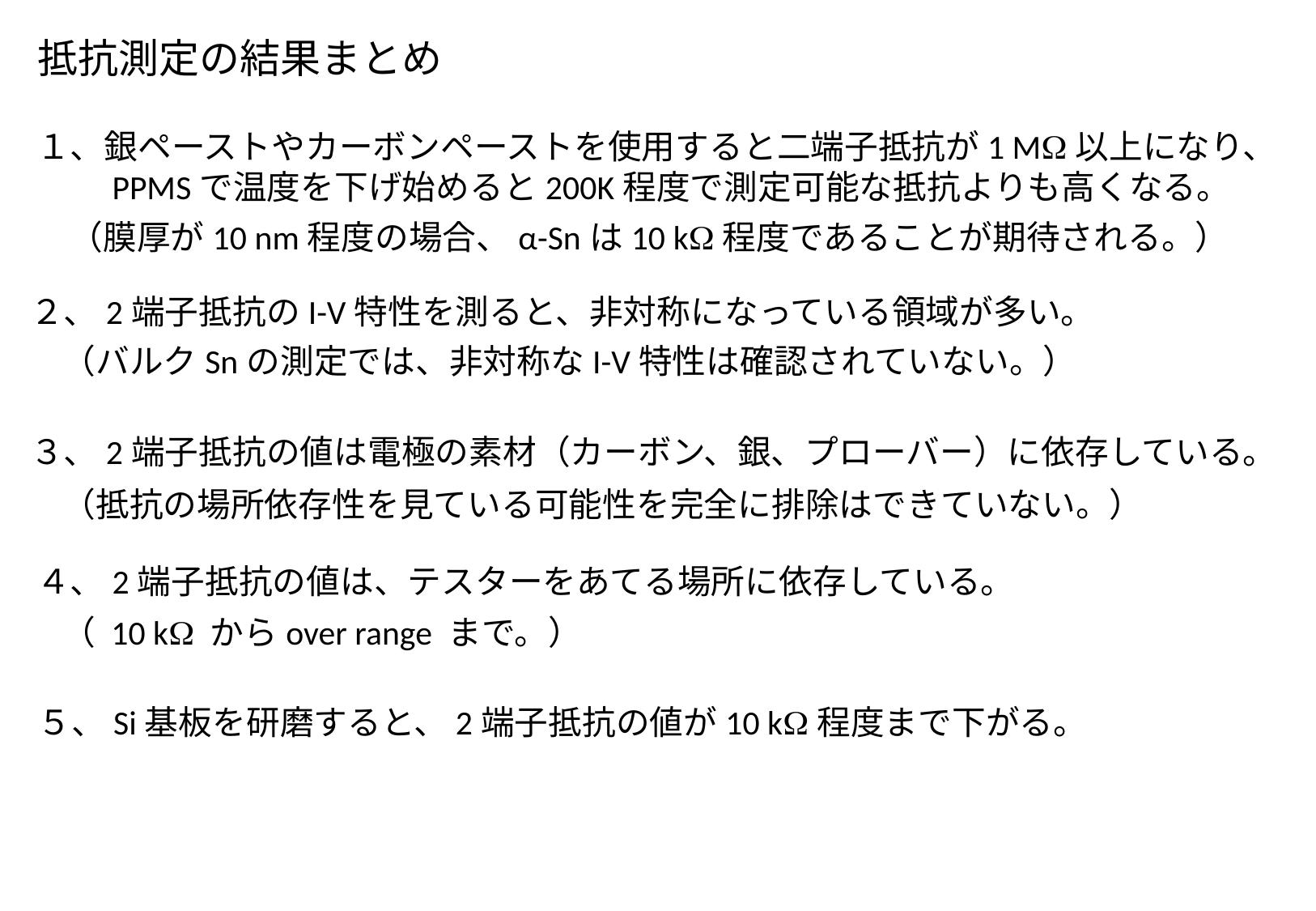

抵抗測定の結果まとめ
１、銀ペーストやカーボンペーストを使用すると二端子抵抗が1 MΩ以上になり、
　　PPMSで温度を下げ始めると200K程度で測定可能な抵抗よりも高くなる。
（膜厚が10 nm程度の場合、α-Snは10 kΩ程度であることが期待される。）
２、2端子抵抗のI-V特性を測ると、非対称になっている領域が多い。
（バルクSnの測定では、非対称なI-V特性は確認されていない。）
３、2端子抵抗の値は電極の素材（カーボン、銀、プローバー）に依存している。
（抵抗の場所依存性を見ている可能性を完全に排除はできていない。）
４、2端子抵抗の値は、テスターをあてる場所に依存している。
（ 10 kΩ からover range まで。）
５、Si基板を研磨すると、2端子抵抗の値が10 kΩ程度まで下がる。